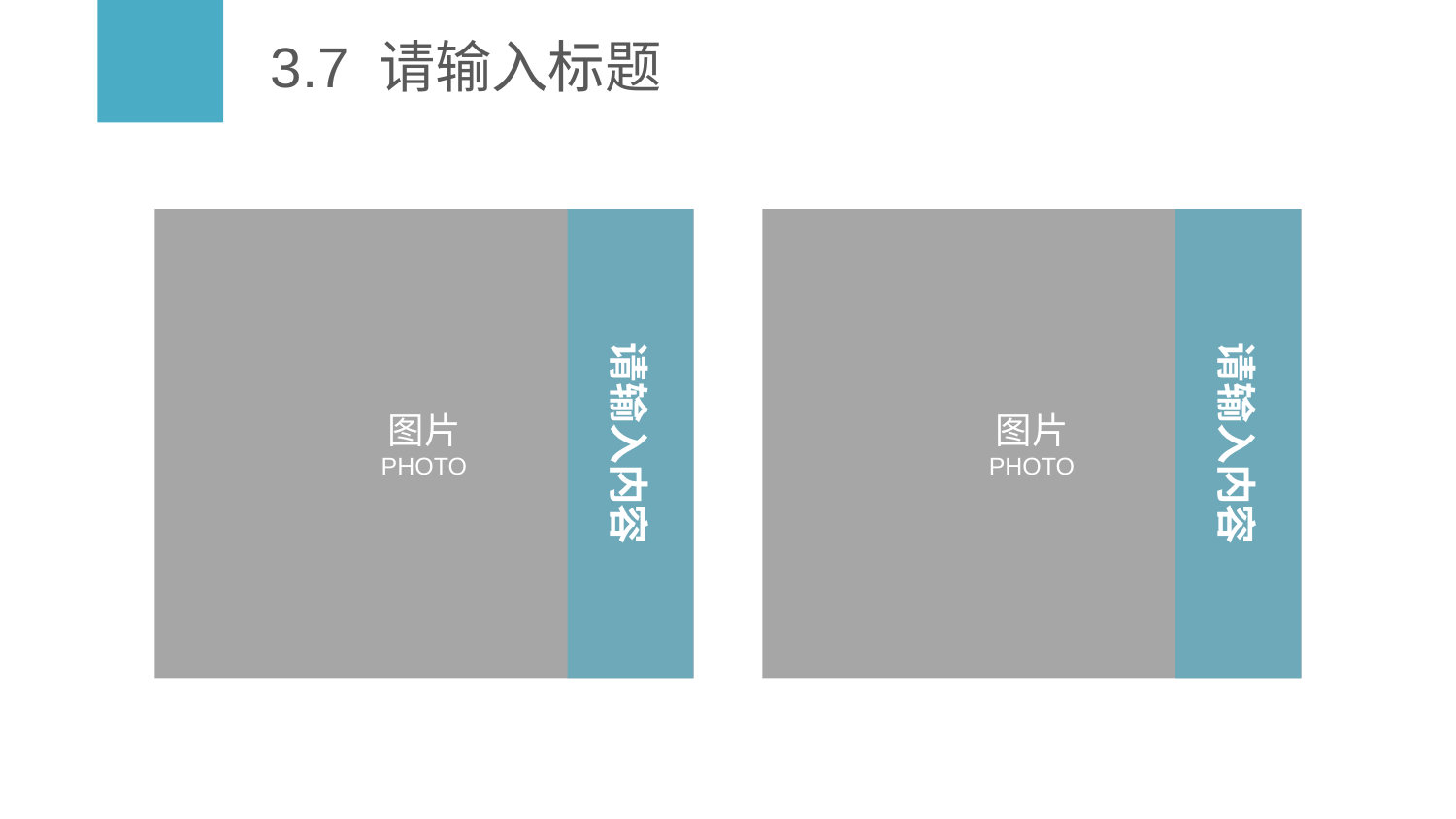

# 3.7 请输入标题
图片
PHOTO
请输入内容
图片
PHOTO
请输入内容